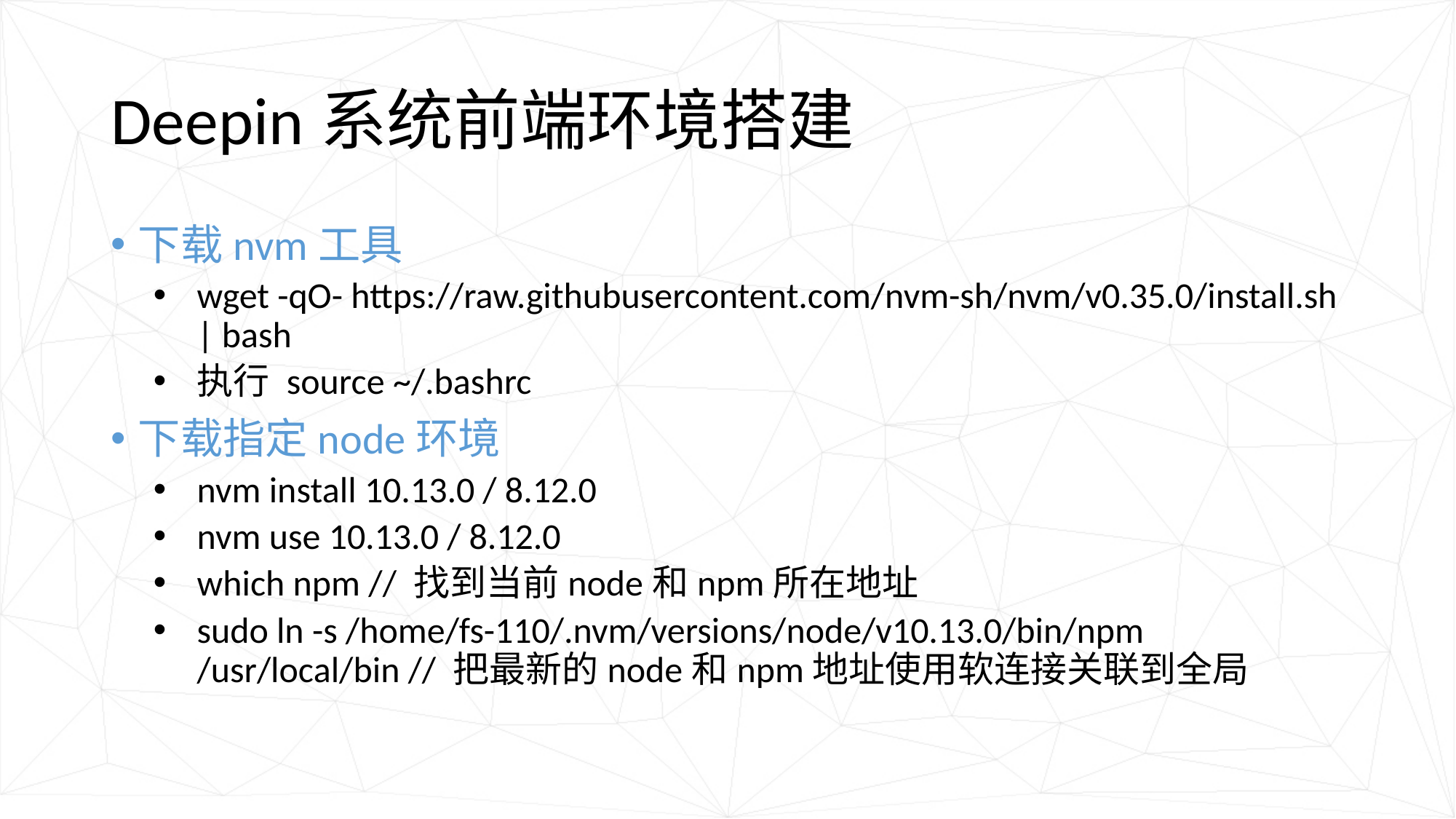

# Deepin系统前端环境搭建
下载nvm工具
wget -qO- https://raw.githubusercontent.com/nvm-sh/nvm/v0.35.0/install.sh | bash
执行 source ~/.bashrc
下载指定node环境
nvm install 10.13.0 / 8.12.0
nvm use 10.13.0 / 8.12.0
which npm // 找到当前node和npm所在地址
sudo ln -s /home/fs-110/.nvm/versions/node/v10.13.0/bin/npm /usr/local/bin // 把最新的node和npm地址使用软连接关联到全局